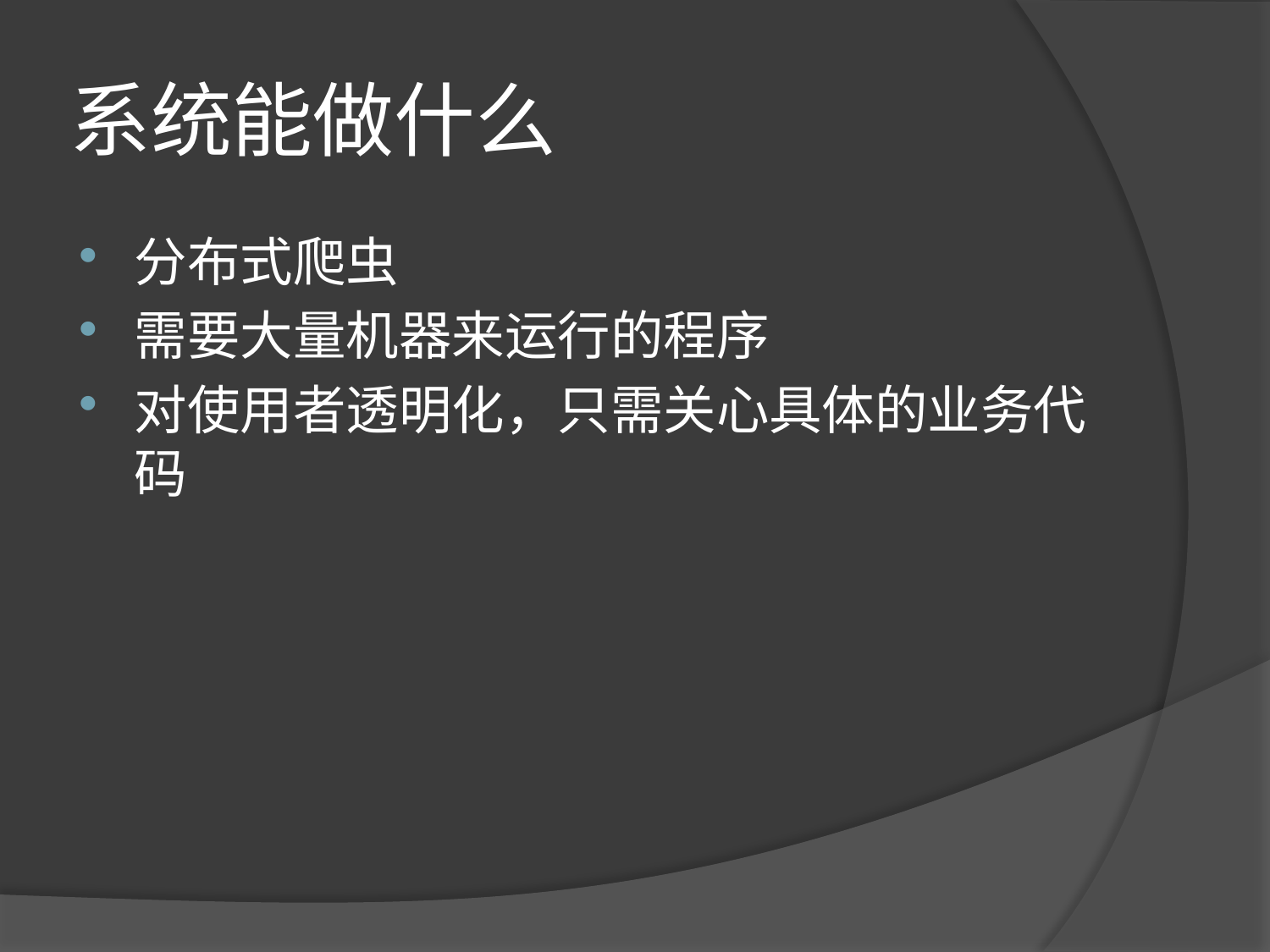

# 系统能做什么
分布式爬虫
需要大量机器来运行的程序
对使用者透明化，只需关心具体的业务代码